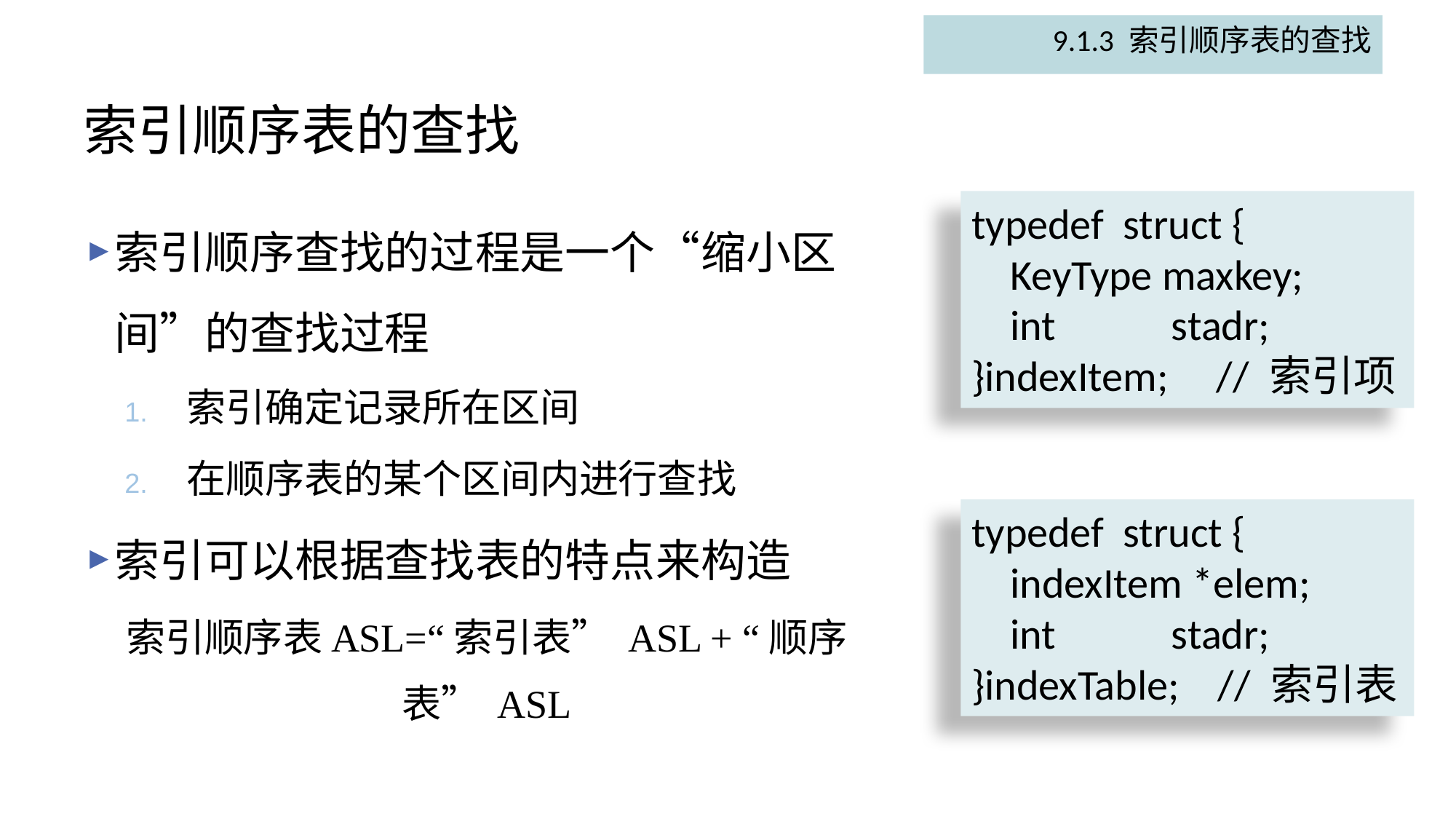

9.1.3 索引顺序表的查找
# 索引顺序表的查找
索引顺序查找的过程是一个“缩小区间”的查找过程
索引确定记录所在区间
在顺序表的某个区间内进行查找
索引可以根据查找表的特点来构造
索引顺序表ASL=“索引表” ASL + “顺序表” ASL

typedef  struct {
    KeyType maxkey;
    int            stadr;
}indexItem;     // 索引项
typedef  struct {
    indexItem *elem;
    int            stadr;
}indexTable;    // 索引表